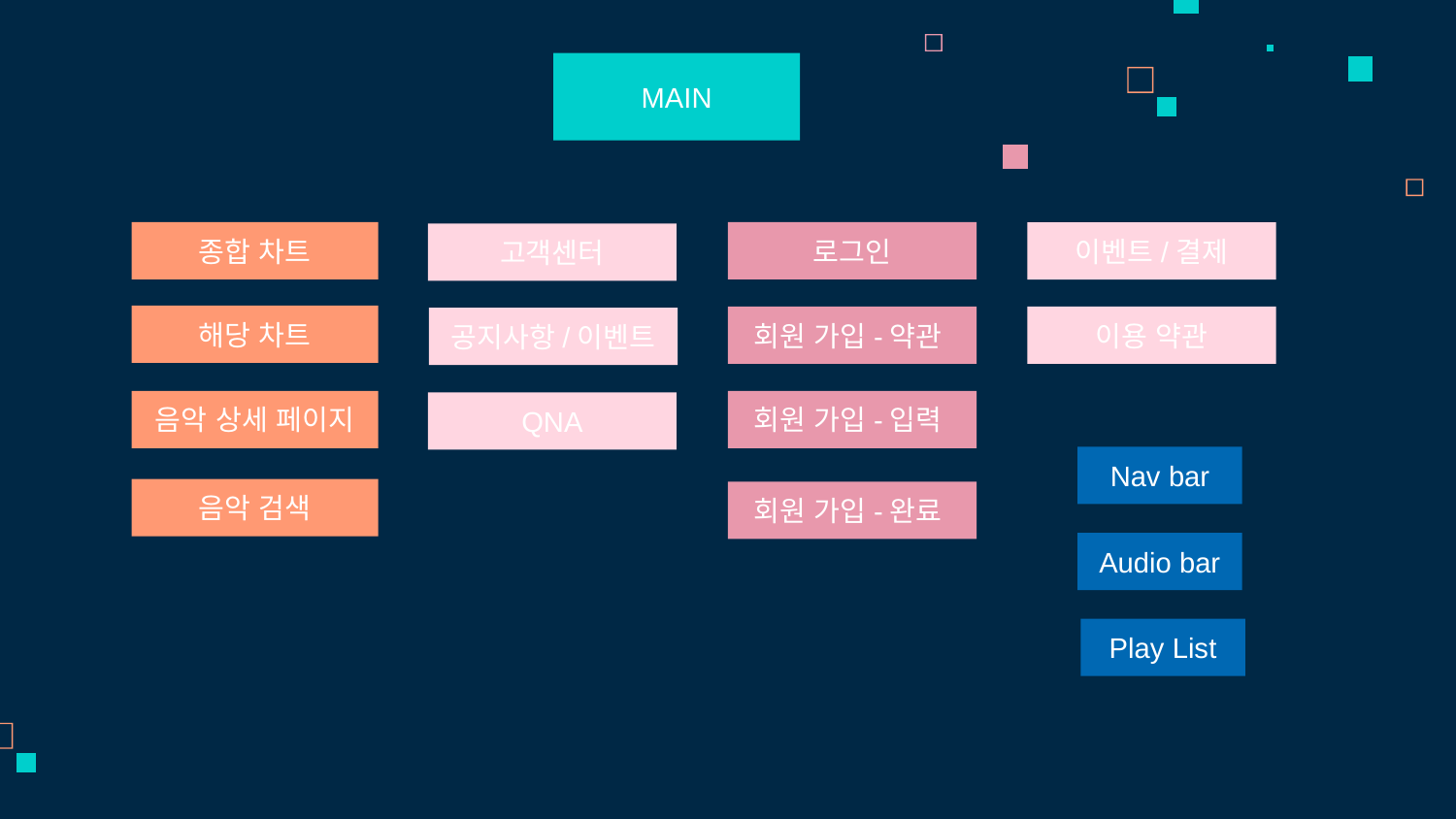

MAIN
종합 차트
로그인
이벤트/결제
고객센터
해당 차트
회원 가입-약관
이용 약관
공지사항/이벤트
음악 상세 페이지
회원 가입-입력
QNA
Nav bar
음악 검색
회원 가입-완료
Audio bar
Play List